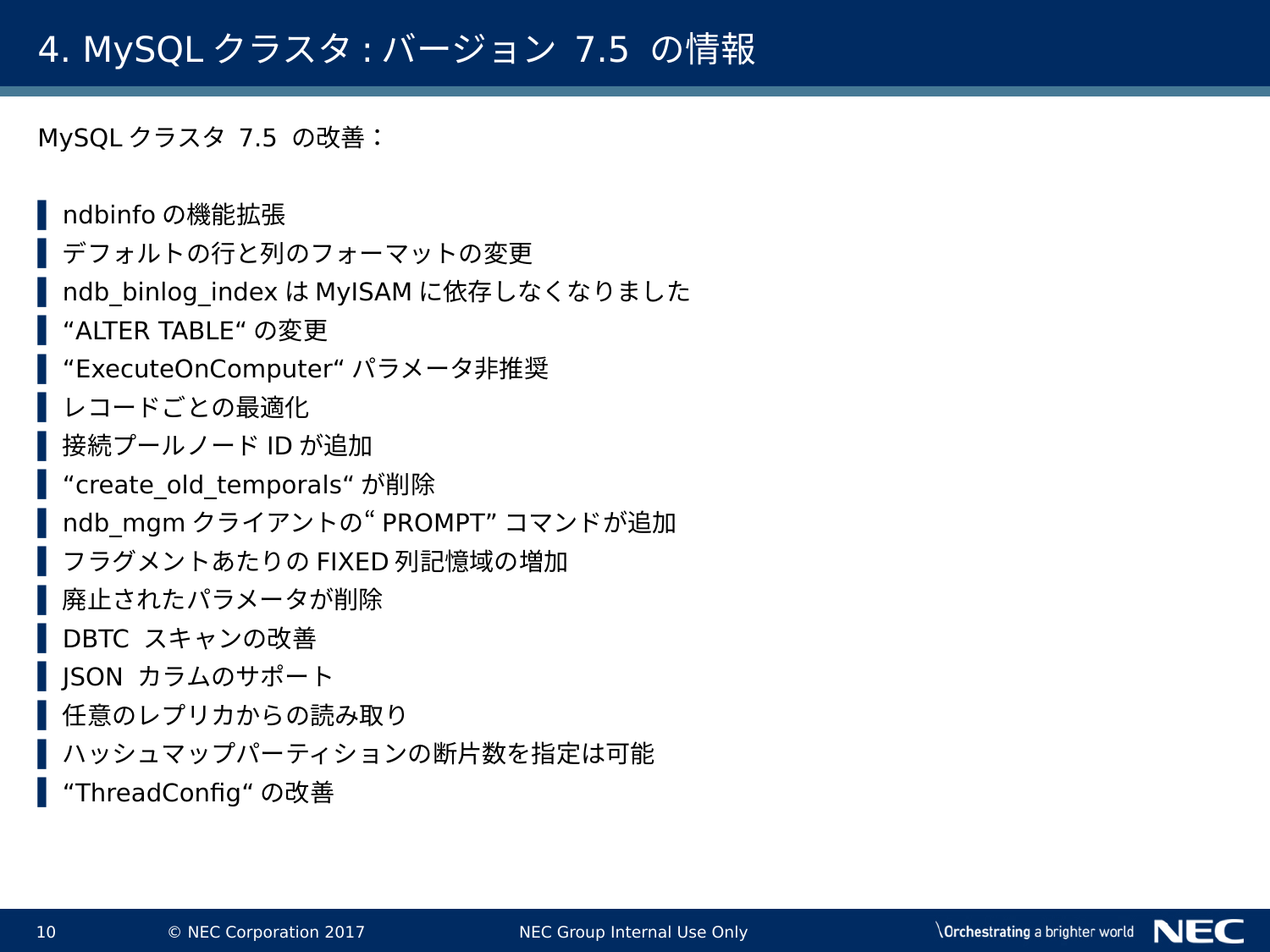

# 4. MySQLクラスタ:バージョン 7.5 の情報
MySQLクラスタ 7.5 の改善：

ndbinfoの機能拡張
デフォルトの行と列のフォーマットの変更
ndb_binlog_indexはMyISAMに依存しなくなりました
“ALTER TABLE“の変更
“ExecuteOnComputer“パラメータ非推奨
レコードごとの最適化
接続プールノードIDが追加
“create_old_temporals“が削除
ndb_mgmクライアントの“PROMPT”コマンドが追加
フラグメントあたりのFIXED列記憶域の増加
廃止されたパラメータが削除
DBTC スキャンの改善
JSON カラムのサポート
任意のレプリカからの読み取り
ハッシュマップパーティションの断片数を指定は可能
“ThreadConfig“の改善